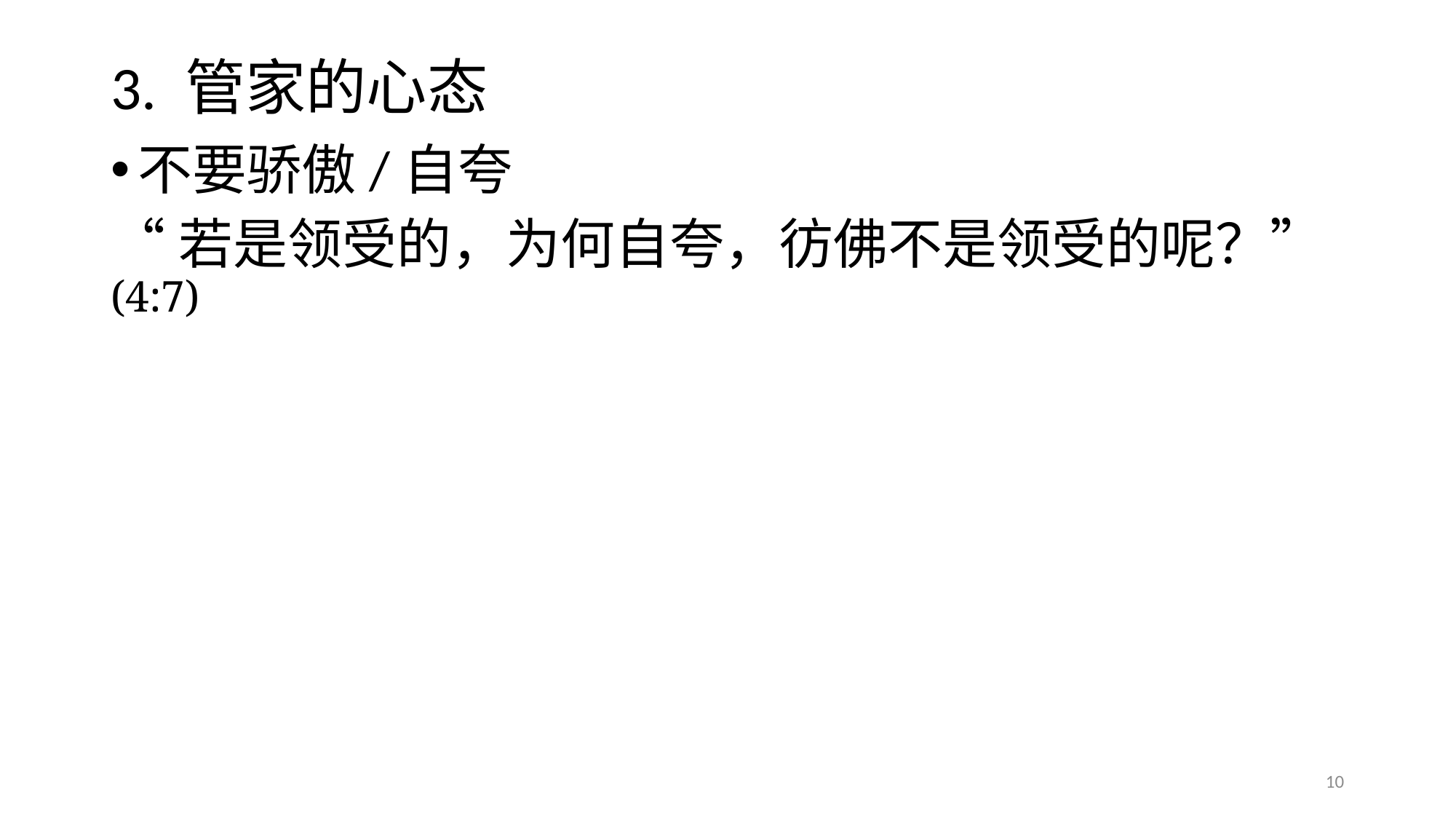

# 3. 管家的心态
不要骄傲/自夸
“若是领受的，为何自夸，彷佛不是领受的呢？” (4:7)
10